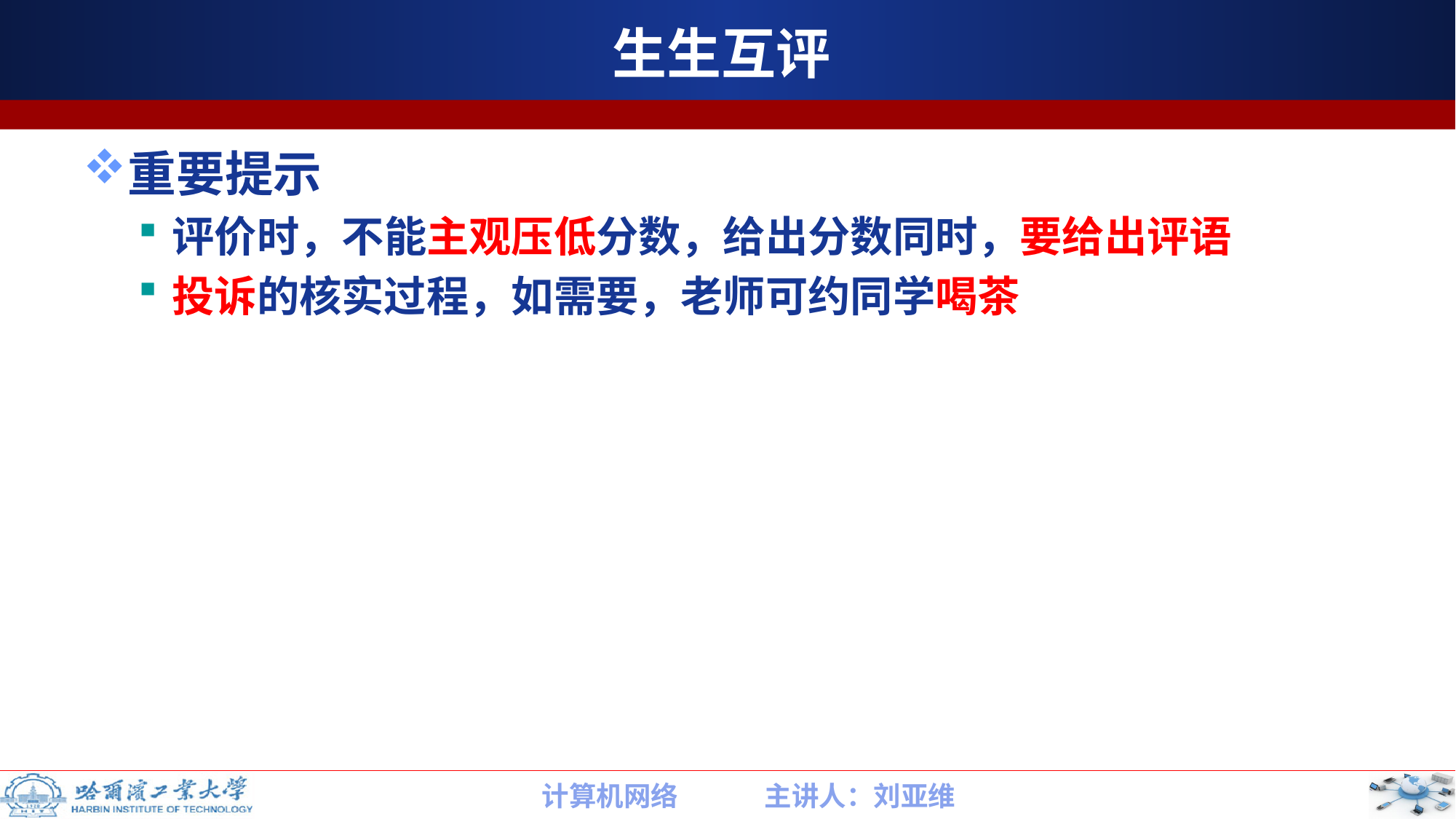

# 生生互评
重要提示
评价时，不能主观压低分数，给出分数同时，要给出评语
投诉的核实过程，如需要，老师可约同学喝茶